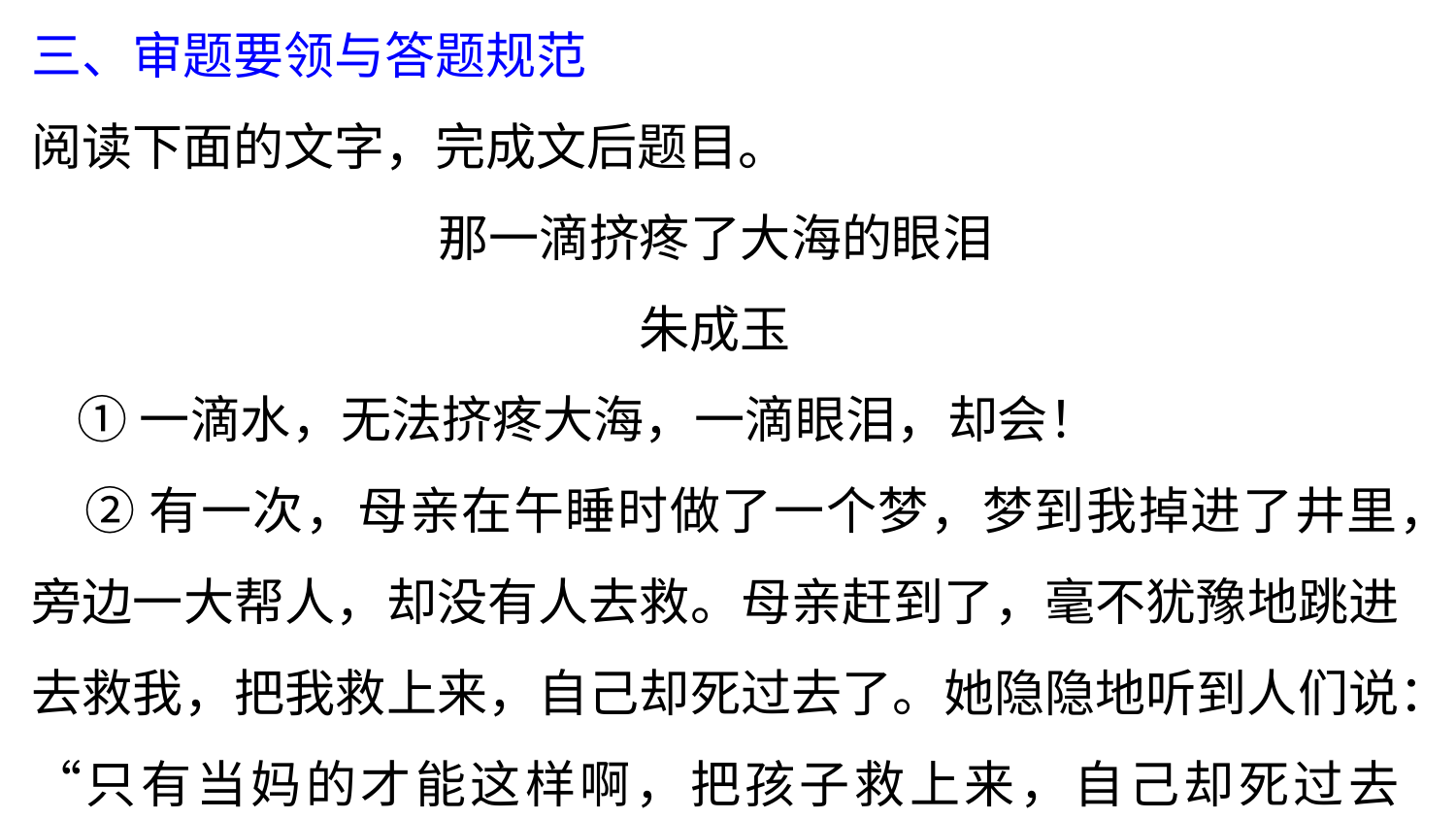

三、审题要领与答题规范
阅读下面的文字，完成文后题目。
那一滴挤疼了大海的眼泪
朱成玉
    ①一滴水，无法挤疼大海，一滴眼泪，却会！
    ②有一次，母亲在午睡时做了一个梦，梦到我掉进了井里，旁边一大帮人，却没有人去救。母亲赶到了，毫不犹豫地跳进去救我，把我救上来，自己却死过去了。她隐隐地听到人们说：“只有当妈的才能这样啊，把孩子救上来，自己却死过去了。”